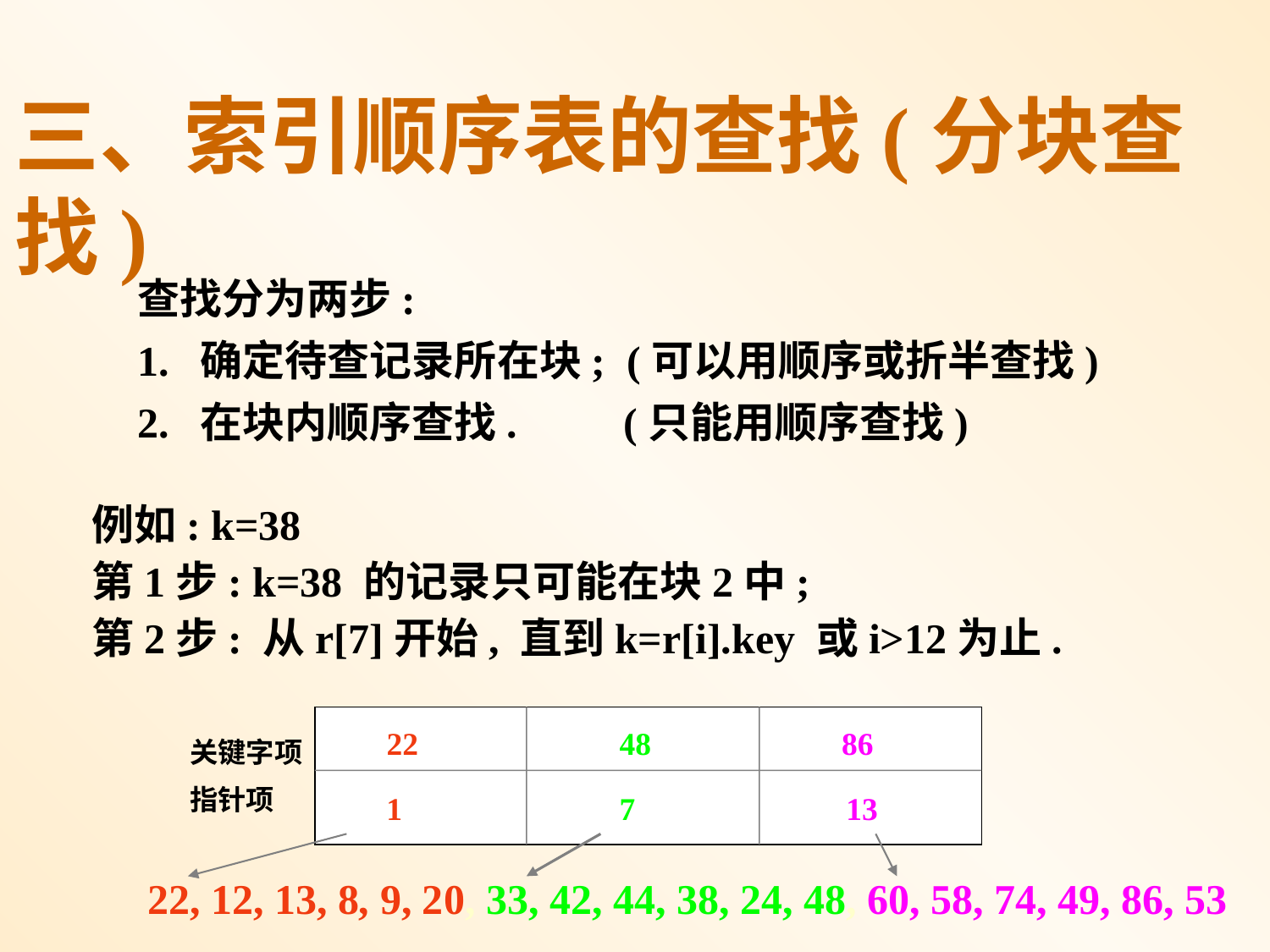

三、索引顺序表的查找(分块查找)
查找分为两步:
1.  确定待查记录所在块;  (可以用顺序或折半查找)
2.  在块内顺序查找.          (只能用顺序查找)
例如: k=38
第1步: k=38 的记录只可能在块2中;
第2步: 从r[7]开始, 直到k=r[i].key 或i>12为止.

关键字项
指针项
22
48
86
1
7
13

22, 12, 13, 8, 9, 20, 33, 42, 44, 38, 24, 48, 60, 58, 74, 49, 86, 53